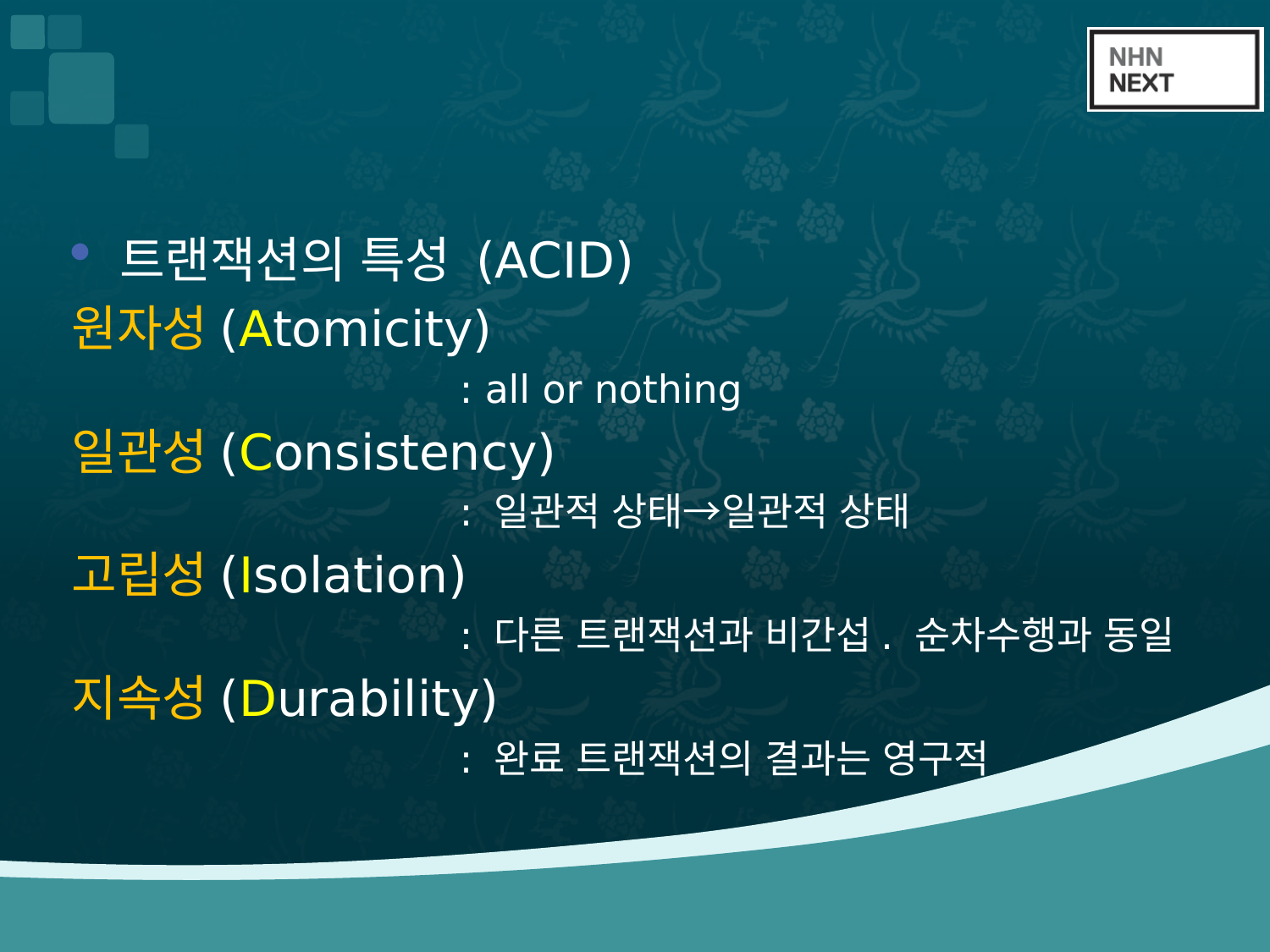

#
트랜잭션의 특성 (ACID)
원자성(Atomicity)
			       : all or nothing
일관성(Consistency)
			       : 일관적 상태→일관적 상태
고립성(Isolation)
			       : 다른 트랜잭션과 비간섭. 순차수행과 동일
지속성(Durability)
			       : 완료 트랜잭션의 결과는 영구적